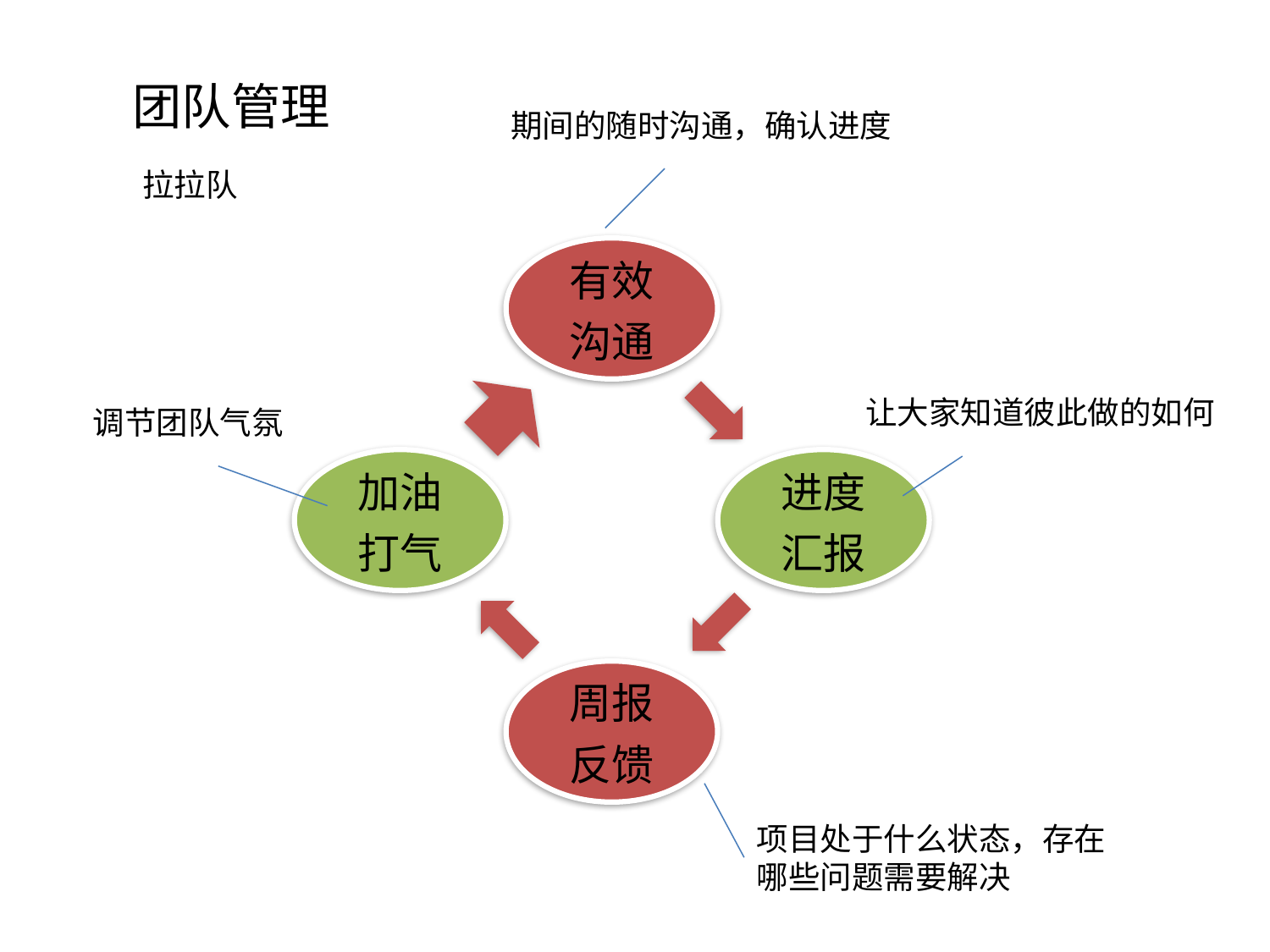

团队管理
期间的随时沟通，确认进度
拉拉队
有效沟通
进度汇报
周报反馈
加油打气
让大家知道彼此做的如何
调节团队气氛
项目处于什么状态，存在哪些问题需要解决